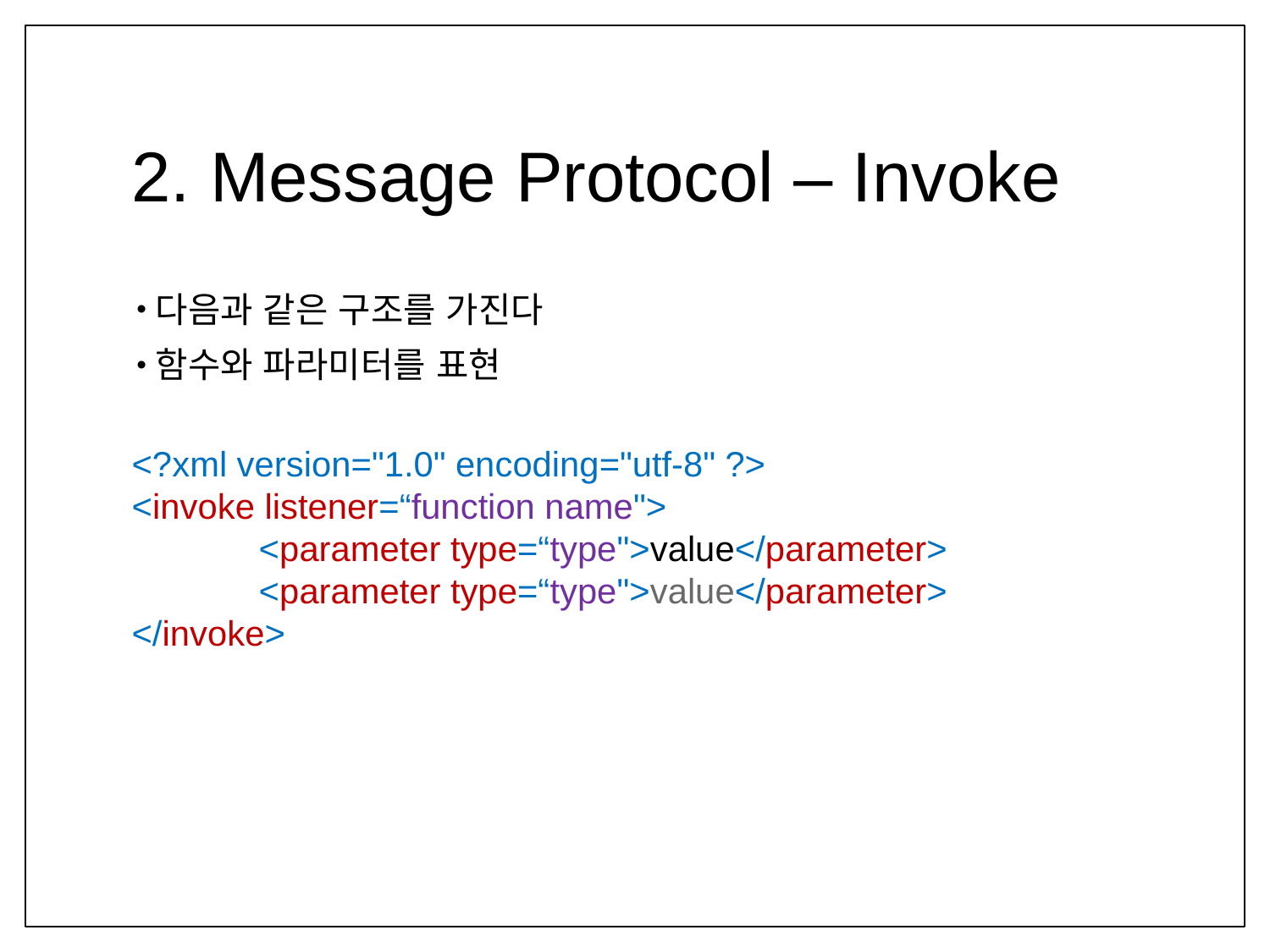

# 2. Message Protocol – Invoke
다음과 같은 구조를 가진다
함수와 파라미터를 표현

<?xml version="1.0" encoding="utf-8" ?>
<invoke listener=“function name">
	<parameter type=“type">value</parameter>
	<parameter type=“type">value</parameter>
</invoke>